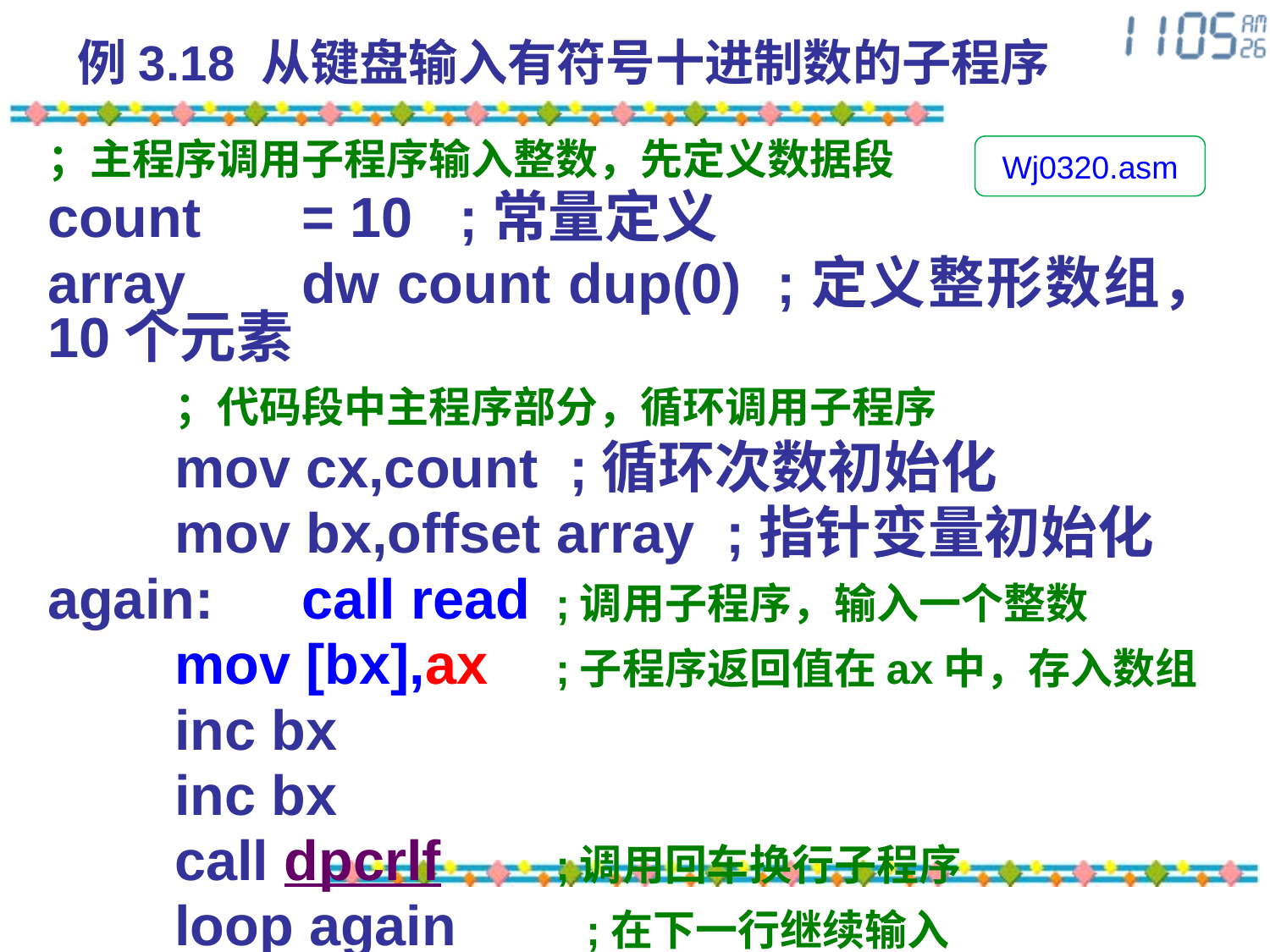

# 例3.18 从键盘输入有符号十进制数的子程序
；主程序调用子程序输入整数，先定义数据段
count	= 10   ;常量定义
array	dw count dup(0)  ;定义整形数组，10个元素
	；代码段中主程序部分，循环调用子程序
	mov cx,count  ;循环次数初始化
	mov bx,offset array  ;指针变量初始化
again:	call read	;调用子程序，输入一个整数
	mov [bx],ax	;子程序返回值在ax中，存入数组
	inc bx
	inc bx
	call dpcrlf	;调用回车换行子程序
	loop again         ;在下一行继续输入
Wj0320.asm